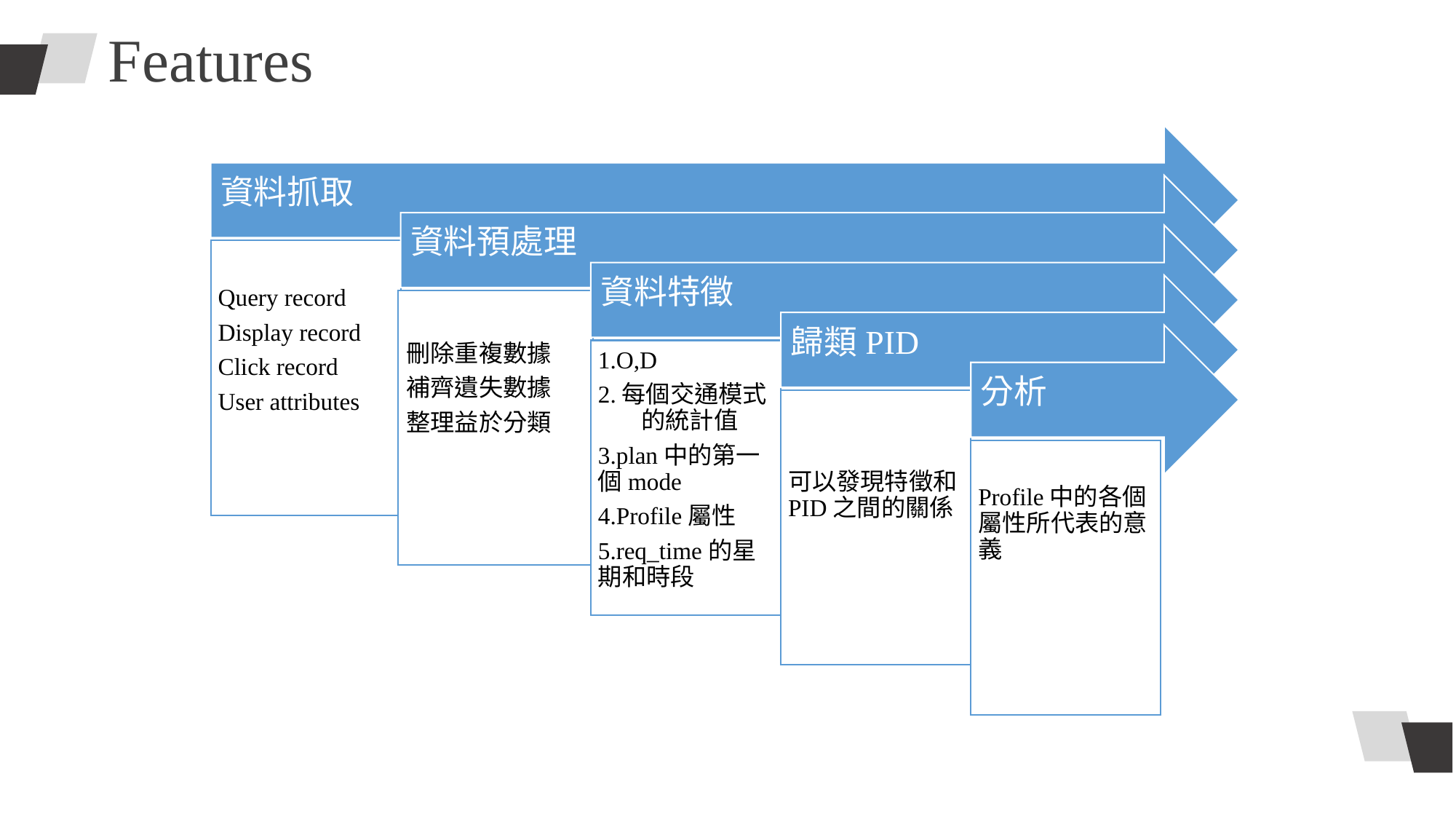

Features

資料抓取

Query record
Display record
Click record
User attributes
資料預處理

刪除重複數據
補齊遺失數據
整理益於分類
資料特徵
1.O,D
2.每個交通模式          的統計值
3.plan中的第一個mode
4.Profile屬性
5.req_time的星期和時段
歸類PID

可以發現特徵和PID之間的關係
分析

Profile中的各個屬性所代表的意義